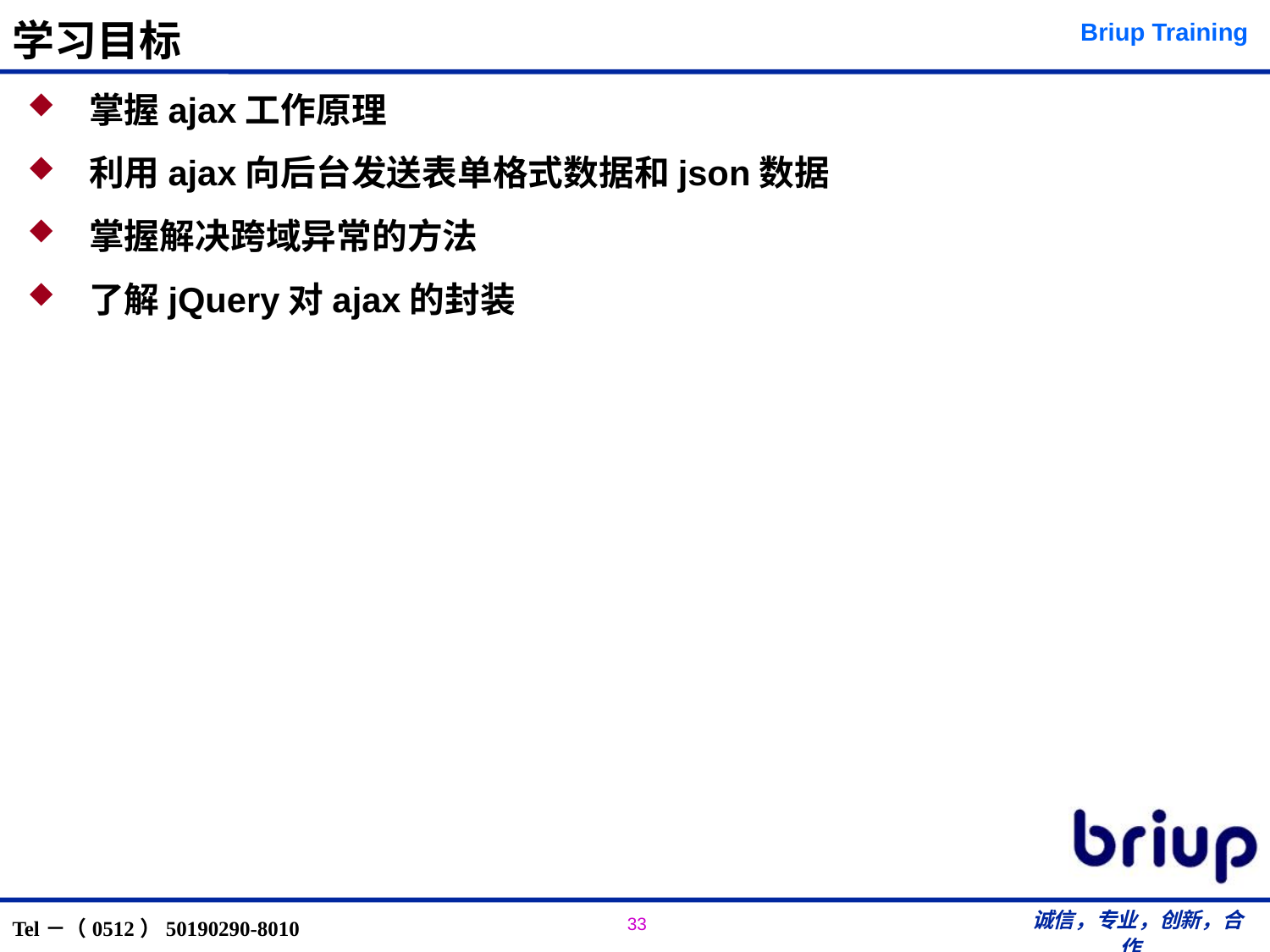

# 学习目标
 掌握ajax工作原理
 利用ajax向后台发送表单格式数据和json数据
 掌握解决跨域异常的方法
 了解jQuery对ajax的封装